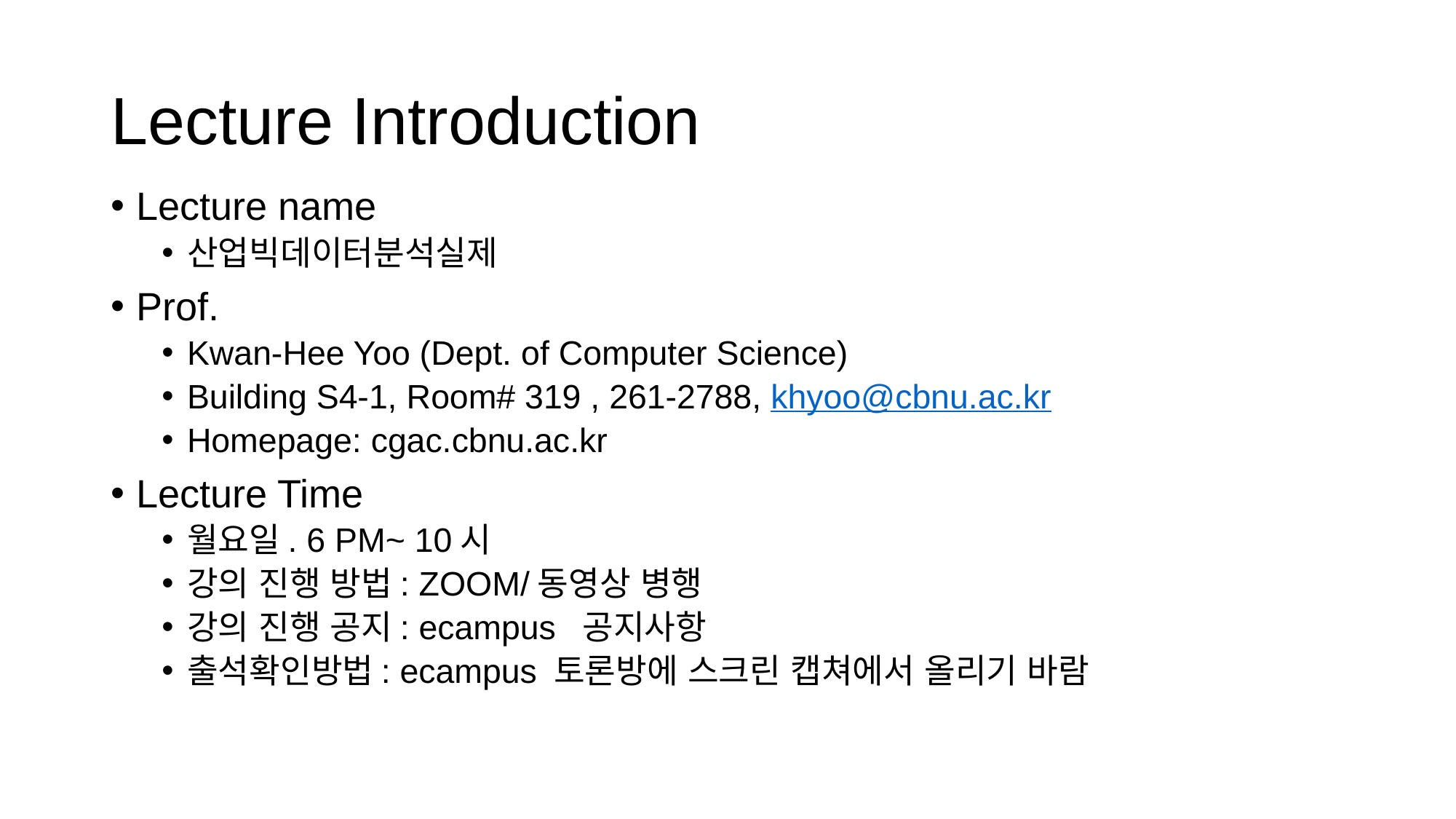

# Lecture Introduction
Lecture name
산업빅데이터분석실제
Prof.
Kwan-Hee Yoo (Dept. of Computer Science)
Building S4-1, Room# 319 , 261-2788, khyoo@cbnu.ac.kr
Homepage: cgac.cbnu.ac.kr
Lecture Time
월요일. 6 PM~ 10시
강의 진행 방법: ZOOM/동영상 병행
강의 진행 공지: ecampus  공지사항
출석확인방법: ecampus 토론방에 스크린 캡쳐에서 올리기 바람